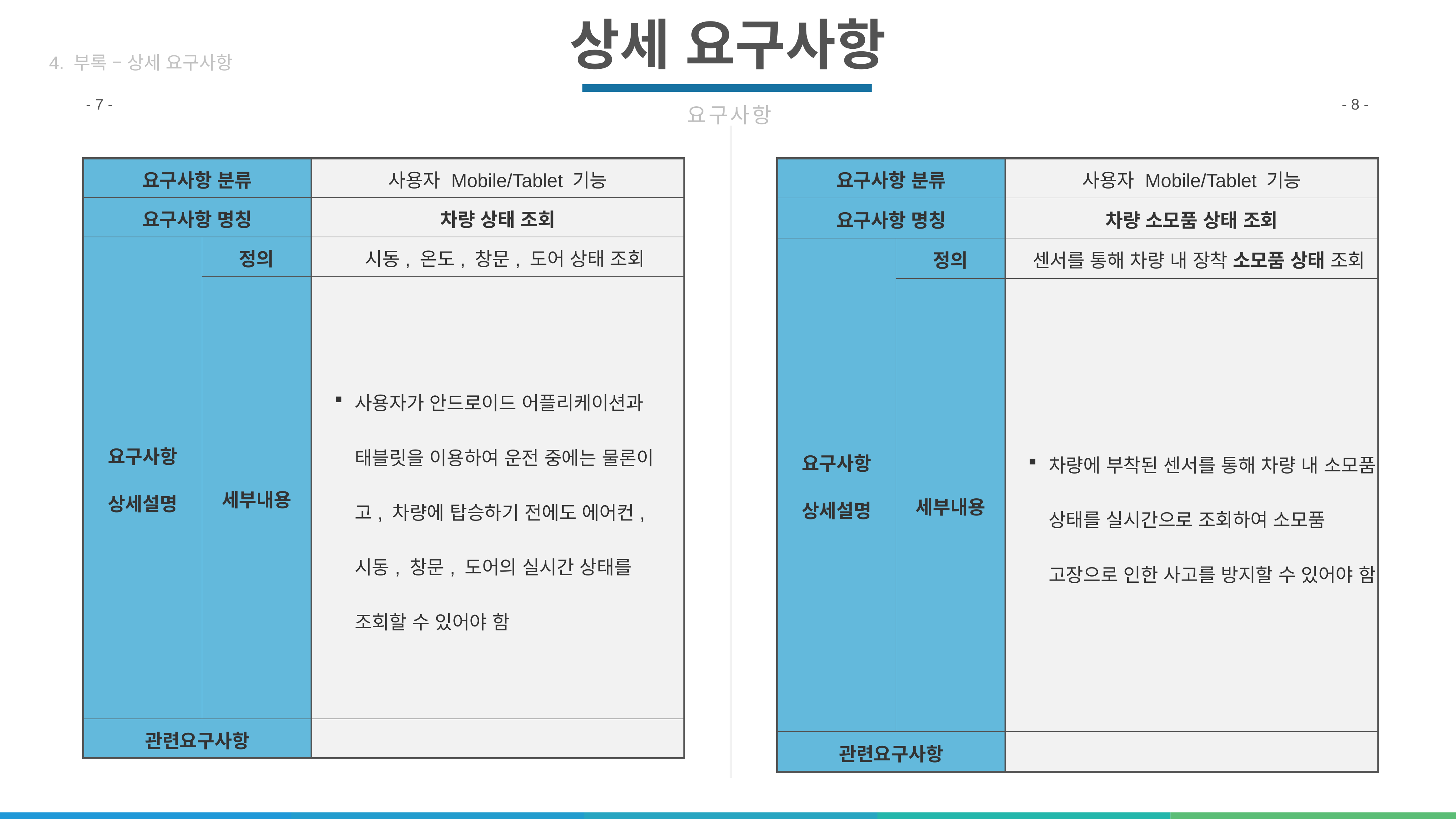

상세 요구사항
4. 부록 – 상세 요구사항

요구사항
- 7 -
- 8 -
| 요구사항 분류 |  | 사용자 Mobile/Tablet 기능 |
| --- | --- | --- |
| 요구사항 명칭 |  | 차량 상태 조회 |
| 요구사항 상세설명 | 정의 | 시동, 온도, 창문, 도어 상태 조회 |
|  | 세부내용 | 사용자가 안드로이드 어플리케이션과 태블릿을 이용하여 운전 중에는 물론이고, 차량에 탑승하기 전에도 에어컨, 시동, 창문, 도어의 실시간 상태를 조회할 수 있어야 함 |
| 관련요구사항 |  |  |
| 요구사항 분류 |  | 사용자 Mobile/Tablet 기능 |
| --- | --- | --- |
| 요구사항 명칭 |  | 차량 소모품 상태 조회 |
| 요구사항 상세설명 | 정의 | 센서를 통해 차량 내 장착 소모품 상태 조회 |
|  | 세부내용 | 차량에 부착된 센서를 통해 차량 내 소모품 상태를 실시간으로 조회하여 소모품 고장으로 인한 사고를 방지할 수 있어야 함 |
| 관련요구사항 |  |  |